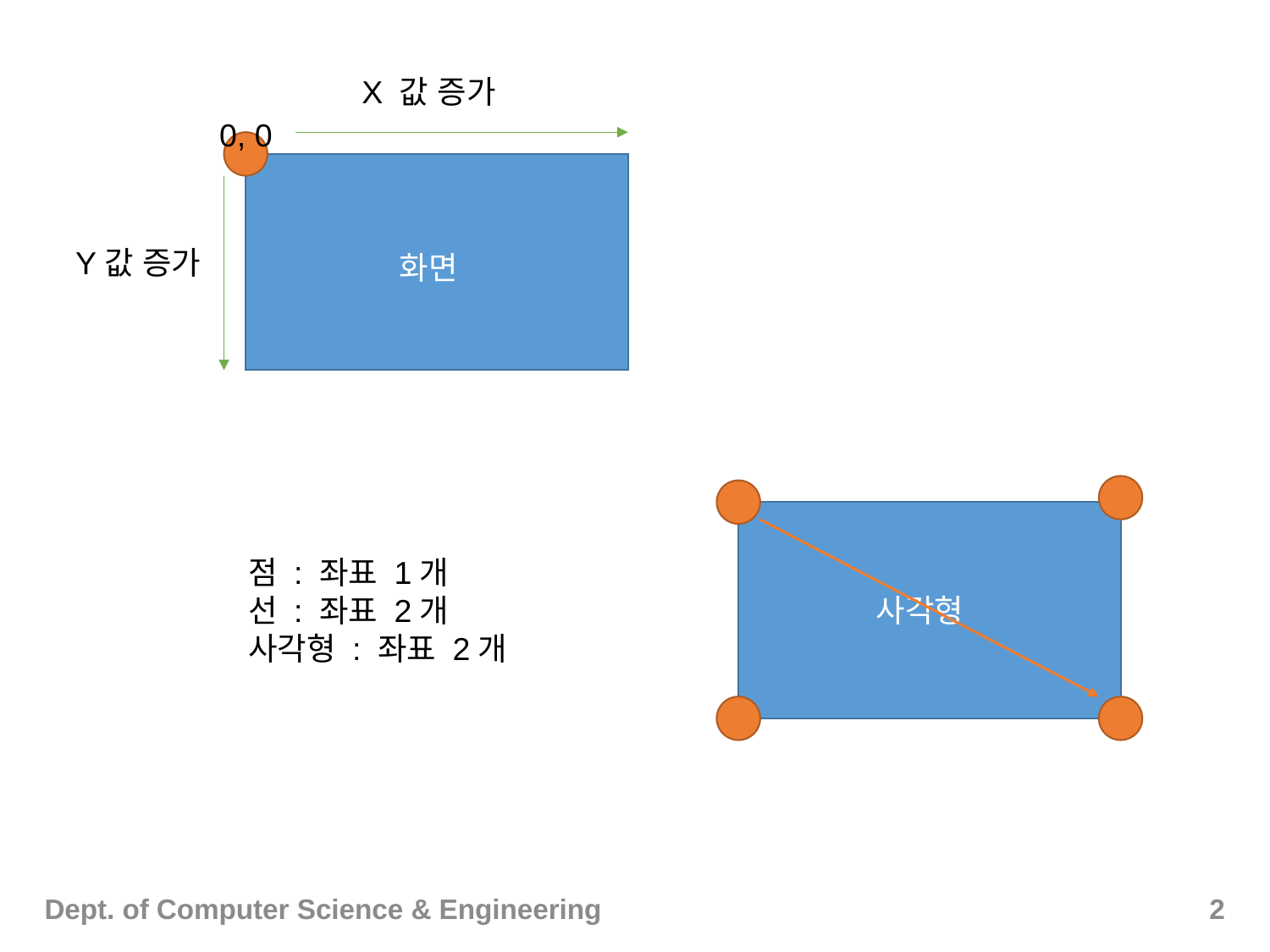

X 값 증가

0, 0

Y값 증가
화면

점 : 좌표 1개
선 : 좌표 2개
사각형 : 좌표 2개
사각형

Dept. of Computer Science & Engineering
2